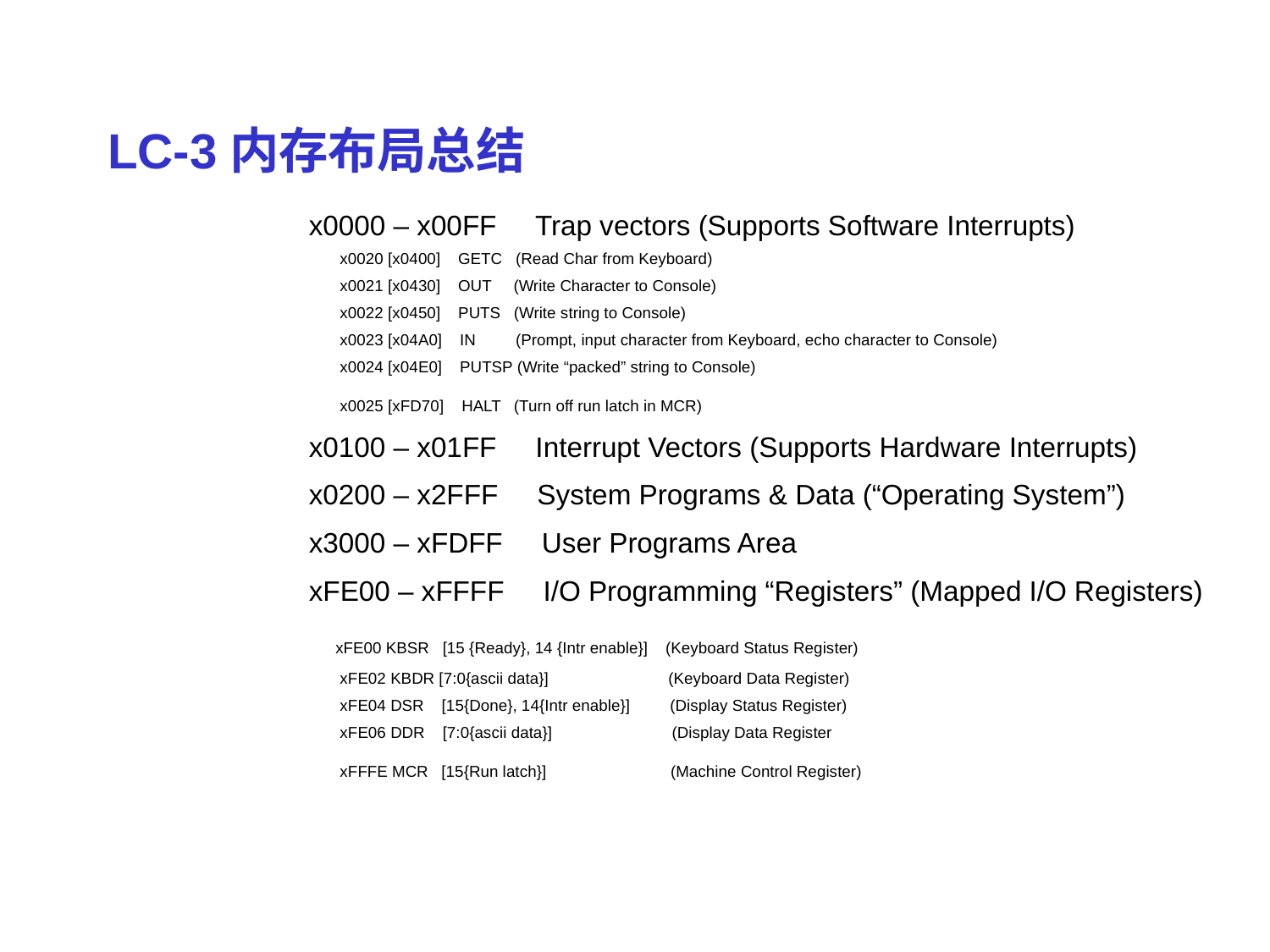

# LC-3内存布局总结
		x0000 – x00FF     Trap vectors (Supports Software Interrupts)
		       x0020 [x0400]    GETC   (Read Char from Keyboard)
		       x0021 [x0430]    OUT     (Write Character to Console)
		       x0022 [x0450]    PUTS   (Write string to Console)
     		       x0023 [x04A0]    IN         (Prompt, input character from Keyboard, echo character to Console)
    		       x0024 [x04E0]    PUTSP (Write “packed” string to Console)

		       x0025 [xFD70]    HALT   (Turn off run latch in MCR)
		x0100 – x01FF     Interrupt Vectors (Supports Hardware Interrupts)
		x0200 – x2FFF     System Programs & Data (“Operating System”)
   		x3000 – xFDFF     User Programs Area
		xFE00 – xFFFF     I/O Programming “Registers” (Mapped I/O Registers)
		   xFE00 KBSR   [15 {Ready}, 14 {Intr enable}]    (Keyboard Status Register)
		       xFE02 KBDR [7:0{ascii data}]                           (Keyboard Data Register)
		       xFE04 DSR    [15{Done}, 14{Intr enable}]         (Display Status Register)
		       xFE06 DDR    [7:0{ascii data}]                           (Display Data Register

		       xFFFE MCR   [15{Run latch}]                            (Machine Control Register)